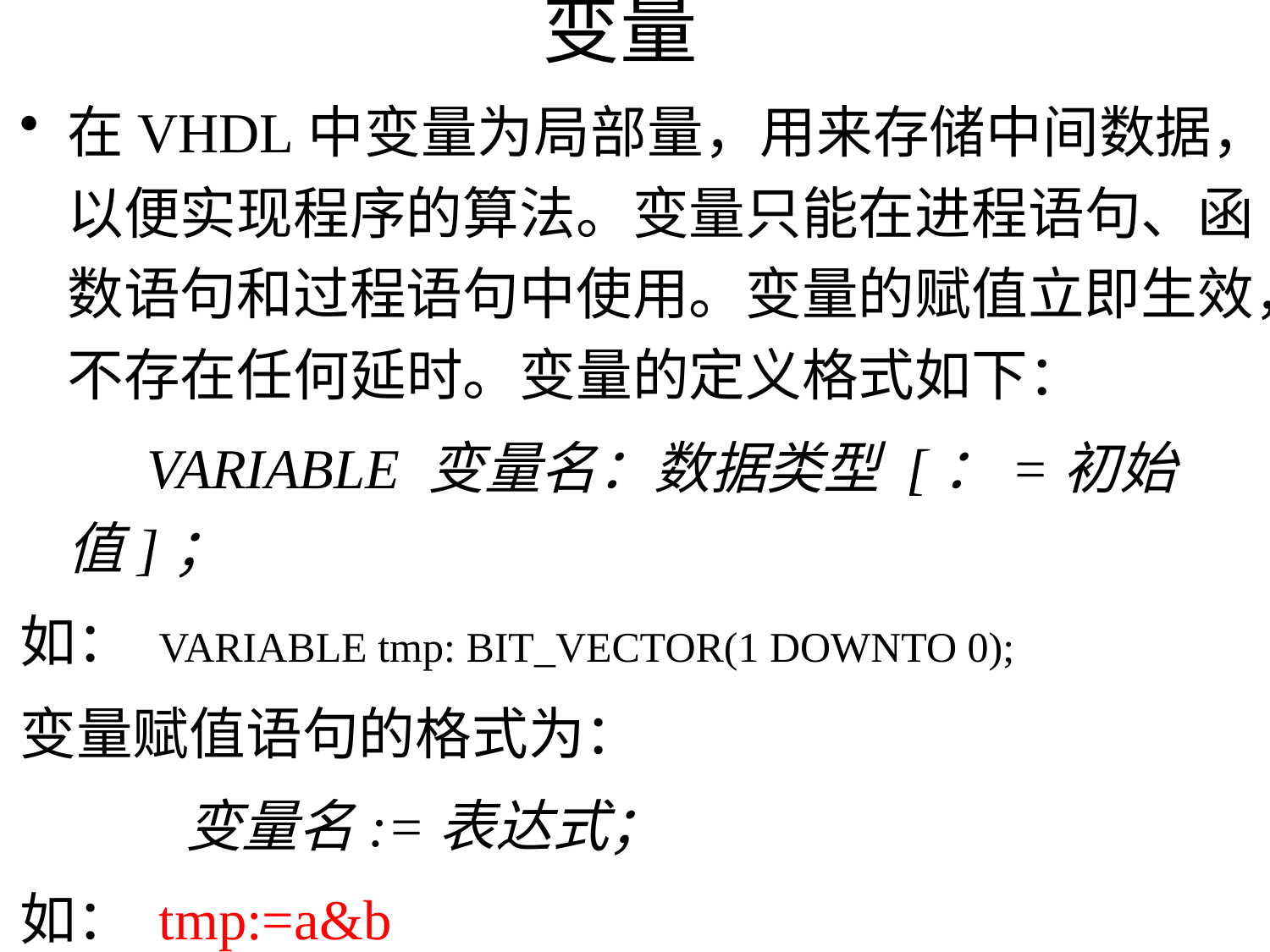

# 变量
在VHDL中变量为局部量，用来存储中间数据，以便实现程序的算法。变量只能在进程语句、函数语句和过程语句中使用。变量的赋值立即生效，不存在任何延时。变量的定义格式如下：
         VARIABLE 变量名：数据类型 [：=初始值]；
如： VARIABLE tmp: BIT_VECTOR(1 DOWNTO 0);
变量赋值语句的格式为：
            变量名:=表达式；
如： tmp:=a&b